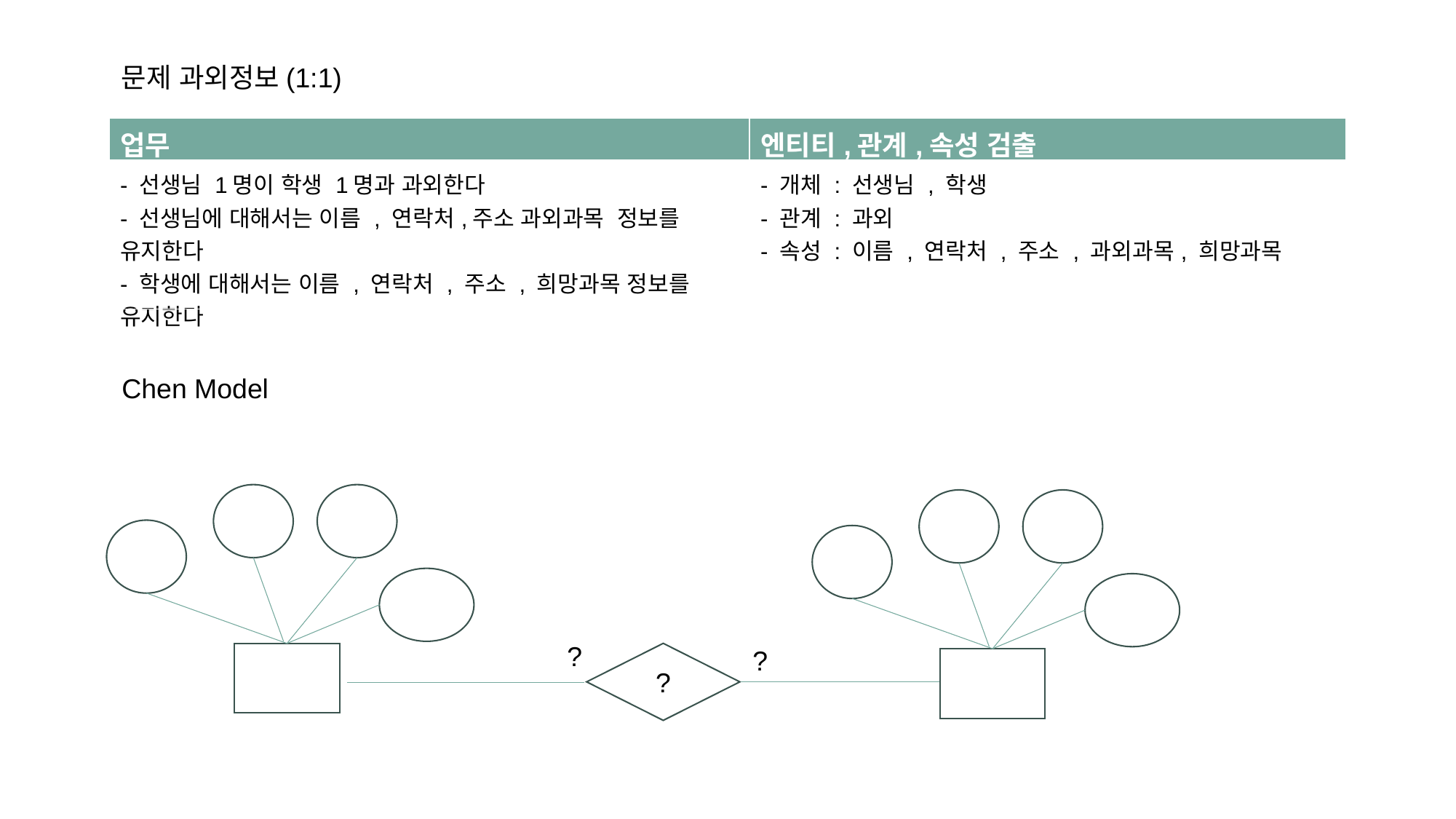

문제 과외정보(1:1)
| 업무 | 엔티티,관계,속성 검출 |
| --- | --- |
| - 선생님 1명이 학생 1명과 과외한다 - 선생님에 대해서는 이름 , 연락처,주소 과외과목 정보를 유지한다 - 학생에 대해서는 이름 , 연락처 , 주소 , 희망과목 정보를 유지한다 | - 개체 : 선생님 , 학생 - 관계 : 과외 - 속성 : 이름 , 연락처 , 주소 , 과외과목, 희망과목 |
|  |  |
Chen Model

?
?

?